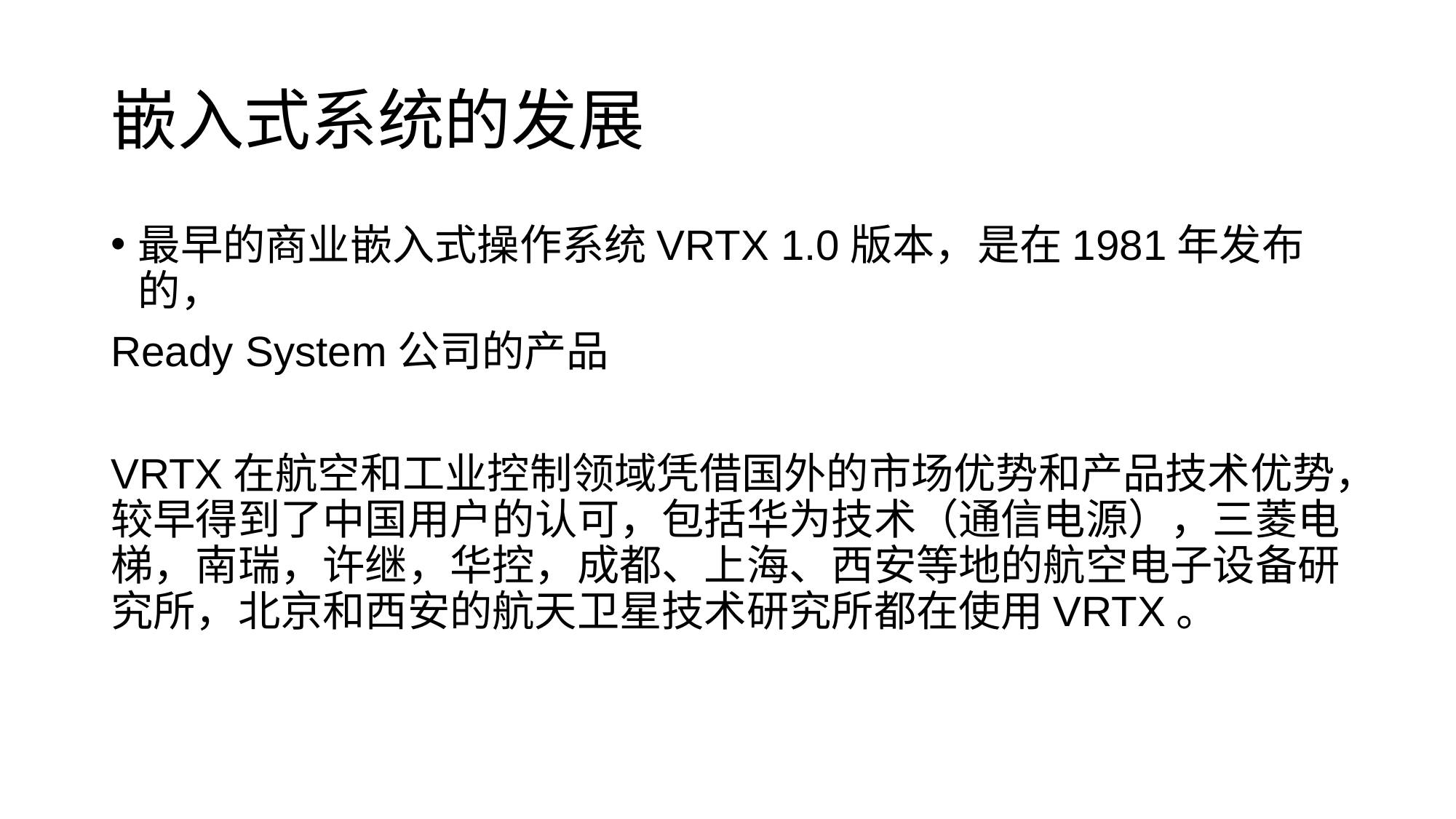

# 嵌入式系统的发展
最早的商业嵌入式操作系统VRTX 1.0版本，是在1981年发布的，
Ready System公司的产品

VRTX在航空和工业控制领域凭借国外的市场优势和产品技术优势，较早得到了中国用户的认可，包括华为技术（通信电源），三菱电梯，南瑞，许继，华控，成都、上海、西安等地的航空电子设备研究所，北京和西安的航天卫星技术研究所都在使用VRTX。